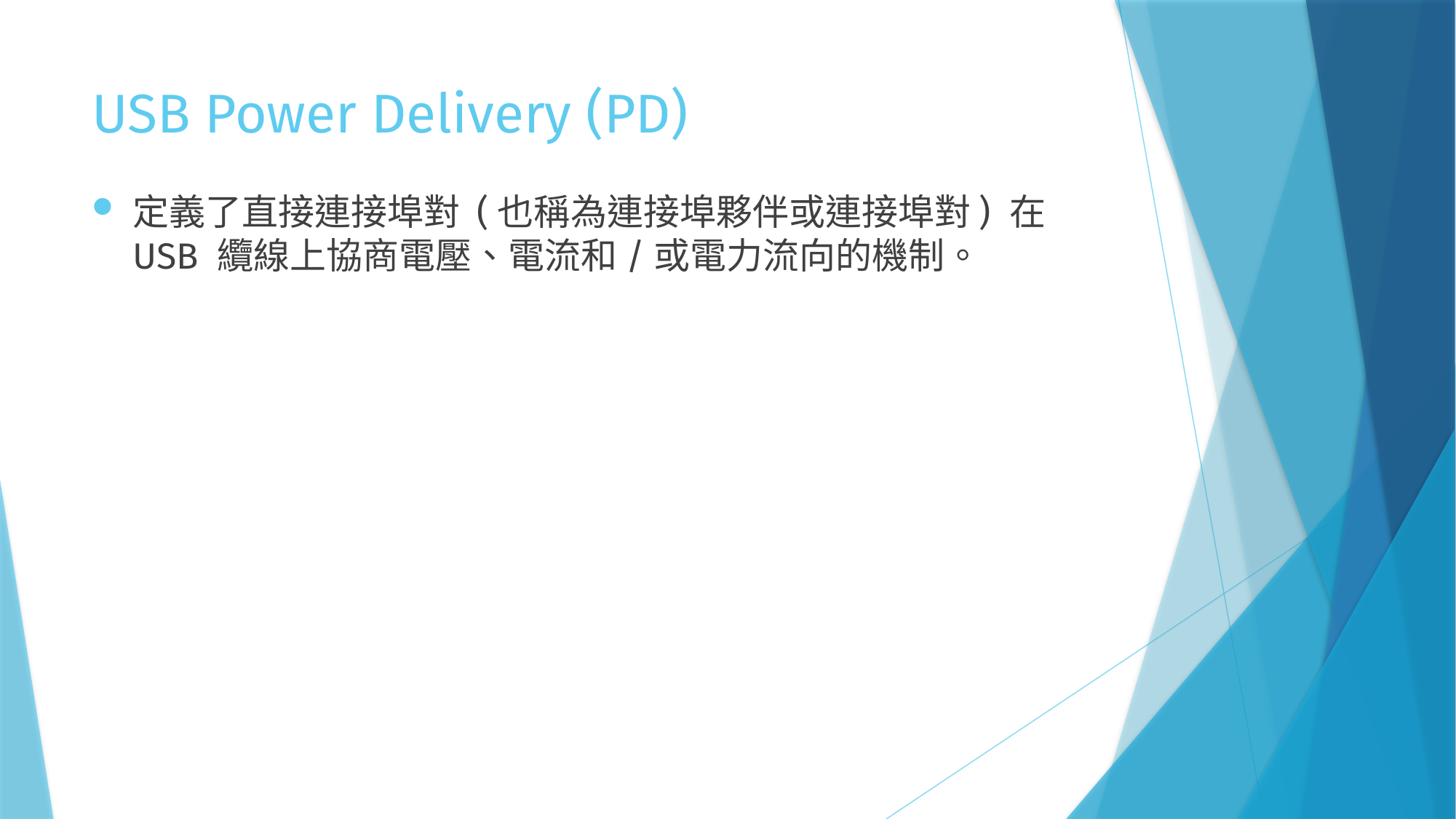

# USB Power Delivery (PD)
定義了直接連接埠對 (也稱為連接埠夥伴或連接埠對) 在 USB 纜線上協商電壓、電流和/或電力流向的機制。